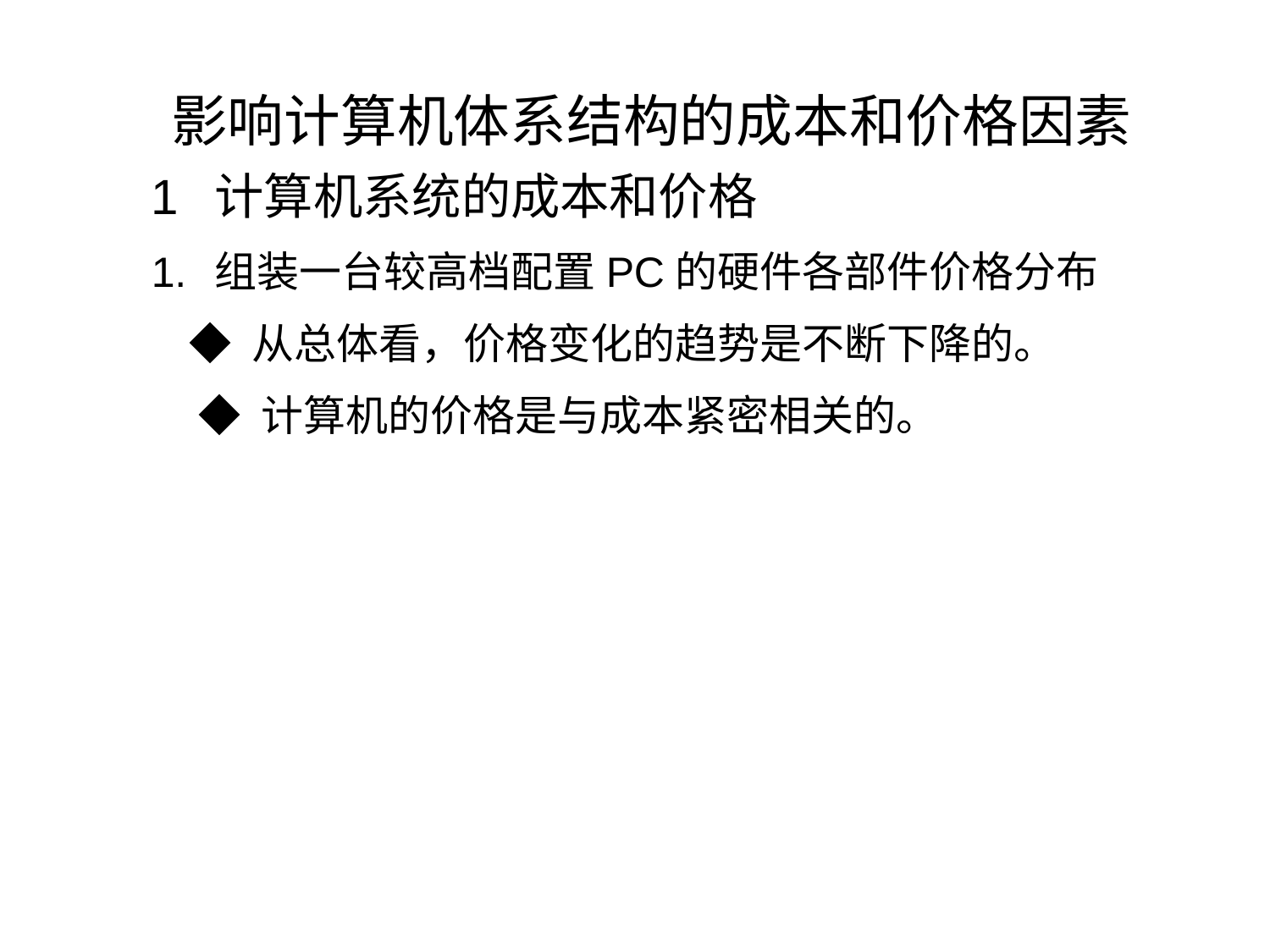

影响计算机体系结构的成本和价格因素
1	计算机系统的成本和价格
组装一台较高档配置PC的硬件各部件价格分布
    ◆ 从总体看，价格变化的趋势是不断下降的。
     ◆ 计算机的价格是与成本紧密相关的。